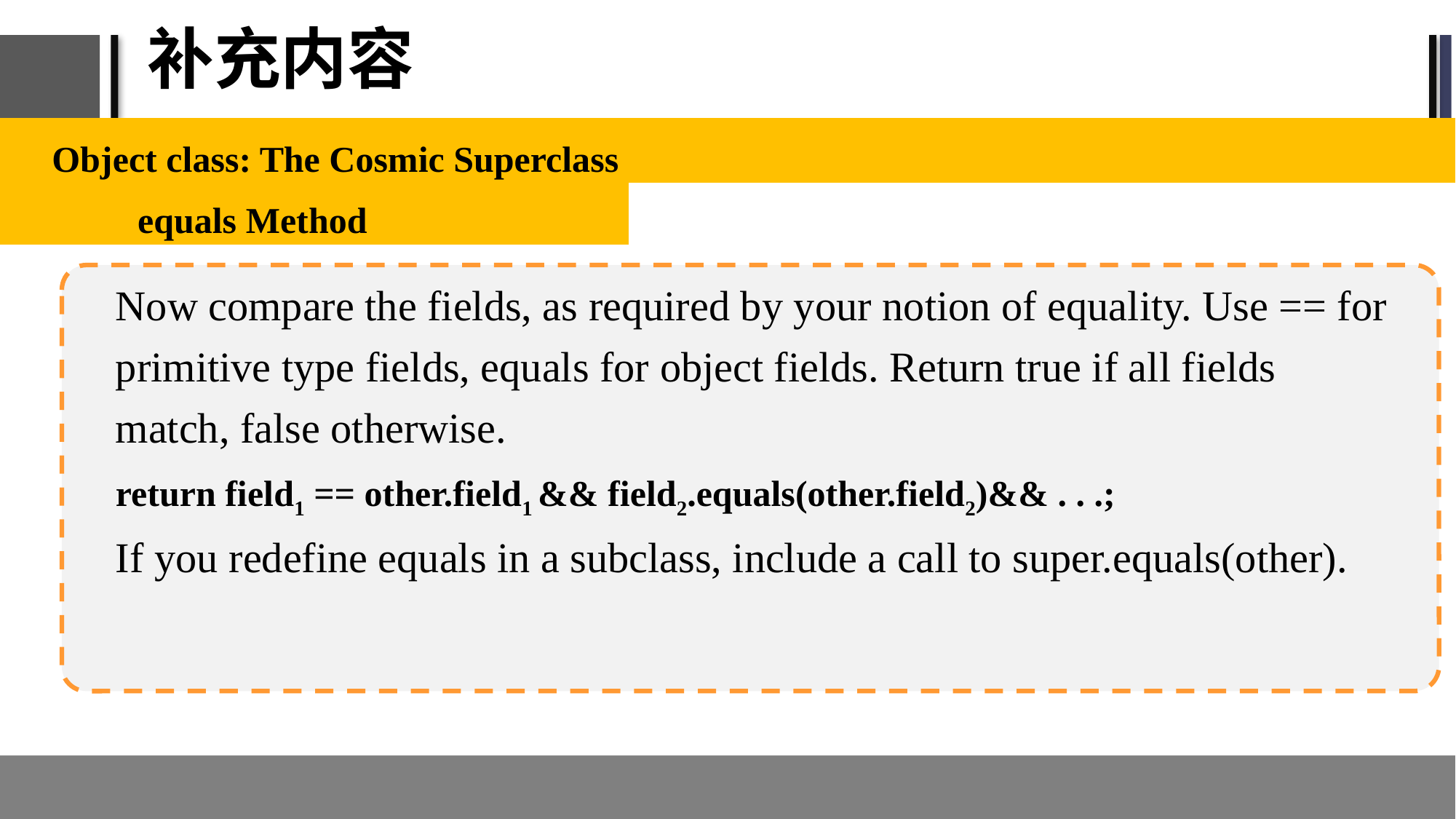

# 补充内容

Object class: The Cosmic Superclass

	equals Method
Now compare the fields, as required by your notion of equality. Use == for primitive type fields, equals for object fields. Return true if all fields match, false otherwise.
return field1 == other.field1 && field2.equals(other.field2)&& . . .;
If you redefine equals in a subclass, include a call to super.equals(other).